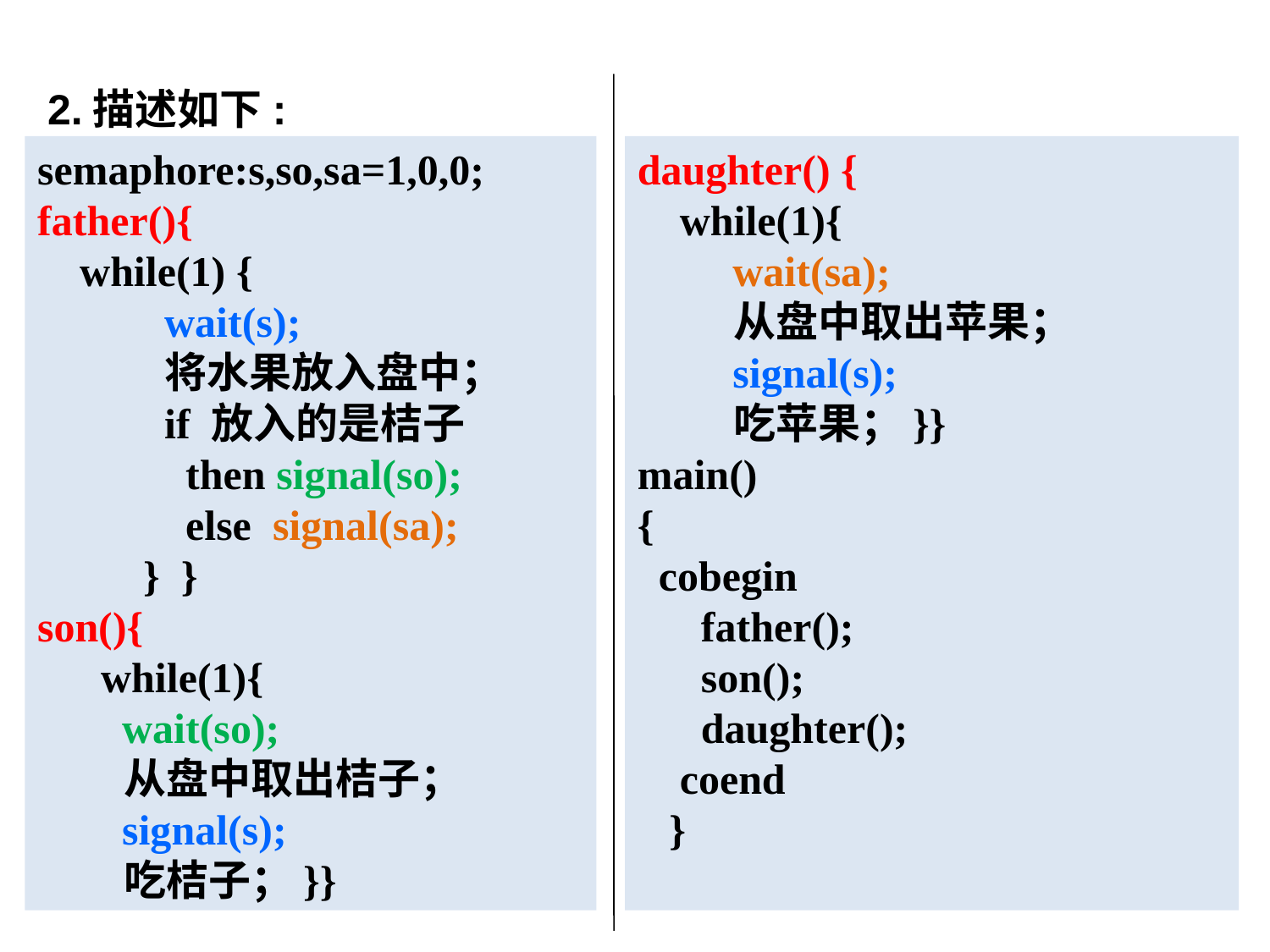

2.描述如下:
semaphore:s,so,sa=1,0,0;
father(){
    while(1) {
	wait(s);
          	将水果放入盘中；
         	if 放入的是桔子
              then signal(so);
              else  signal(sa);
          }  }
son(){
      while(1){
        wait(so);
        从盘中取出桔子；
        signal(s);
        吃桔子；}}
daughter() {
    while(1){
         wait(sa);
         从盘中取出苹果；
         signal(s);
         吃苹果；}}
main()
{
  cobegin
      father();
      son();
      daughter();
    coend
   }